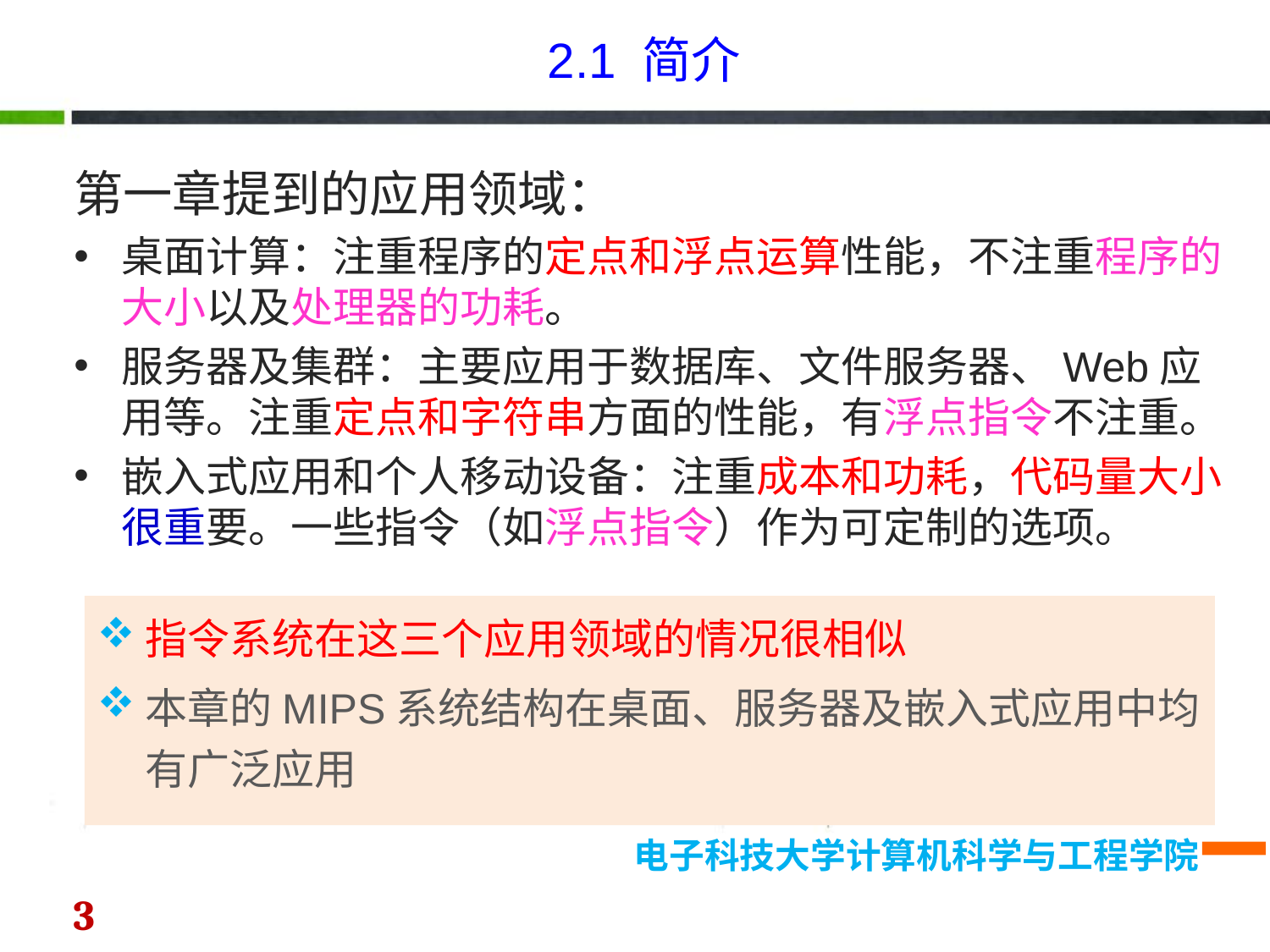

2.1 简介
第一章提到的应用领域：
桌面计算：注重程序的定点和浮点运算性能，不注重程序的大小以及处理器的功耗。
服务器及集群：主要应用于数据库、文件服务器、Web应用等。注重定点和字符串方面的性能，有浮点指令不注重。
嵌入式应用和个人移动设备：注重成本和功耗，代码量大小很重要。一些指令（如浮点指令）作为可定制的选项。
指令系统在这三个应用领域的情况很相似
本章的MIPS系统结构在桌面、服务器及嵌入式应用中均有广泛应用